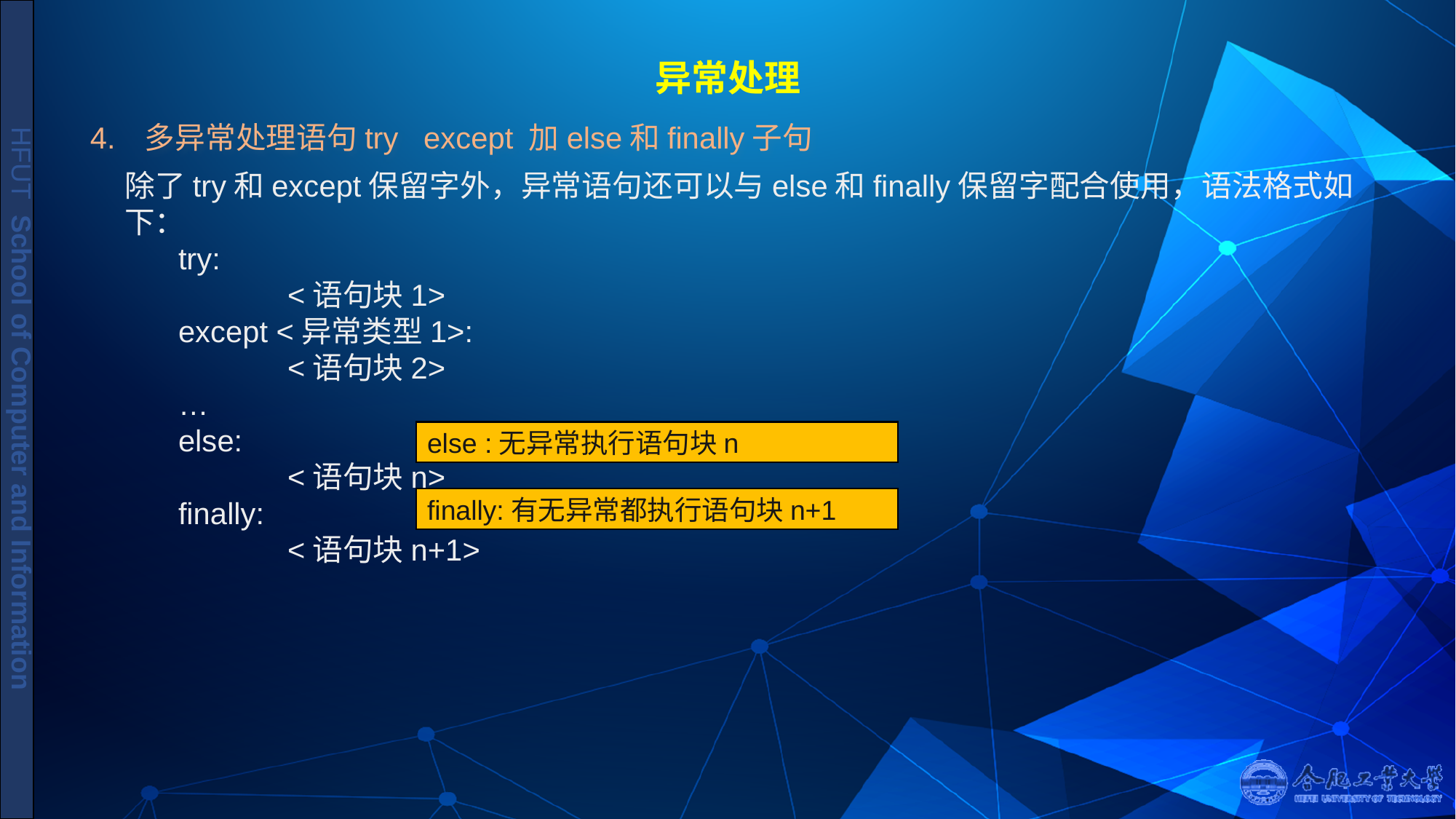

# 异常处理
多异常处理语句try   except 加else和finally子句
除了try和except保留字外，异常语句还可以与else和finally保留字配合使用，语法格式如下：
try:
	<语句块1>
except <异常类型1>:
	<语句块2>
…
else:
	<语句块n>
finally:
	<语句块n+1>
else :无异常执行语句块n
finally:有无异常都执行语句块n+1